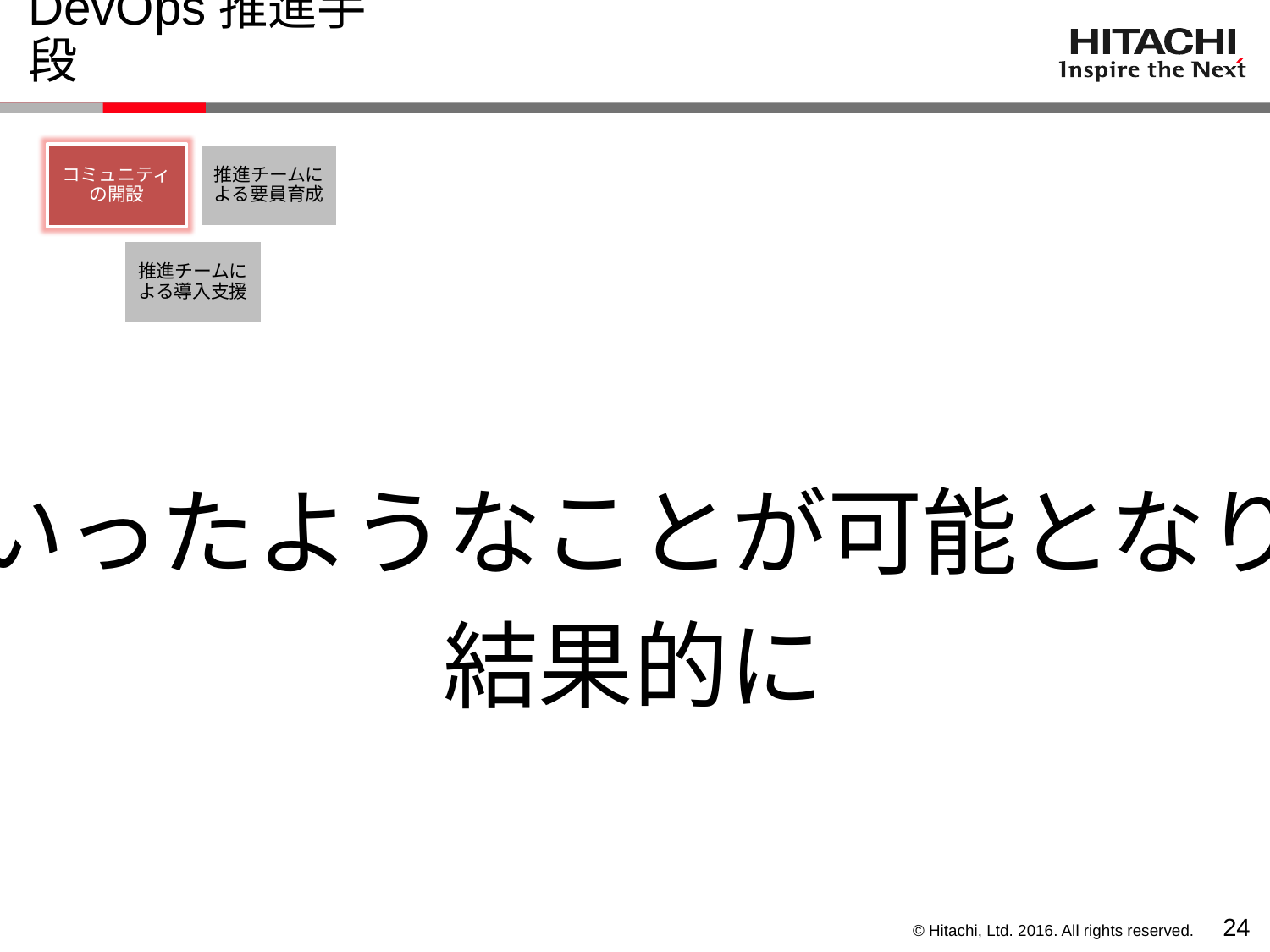

# DevOps推進手段
コミュニティの開設
推進チームによる要員育成
推進チームによる導入支援
といったようなことが可能となり、
結果的に
24